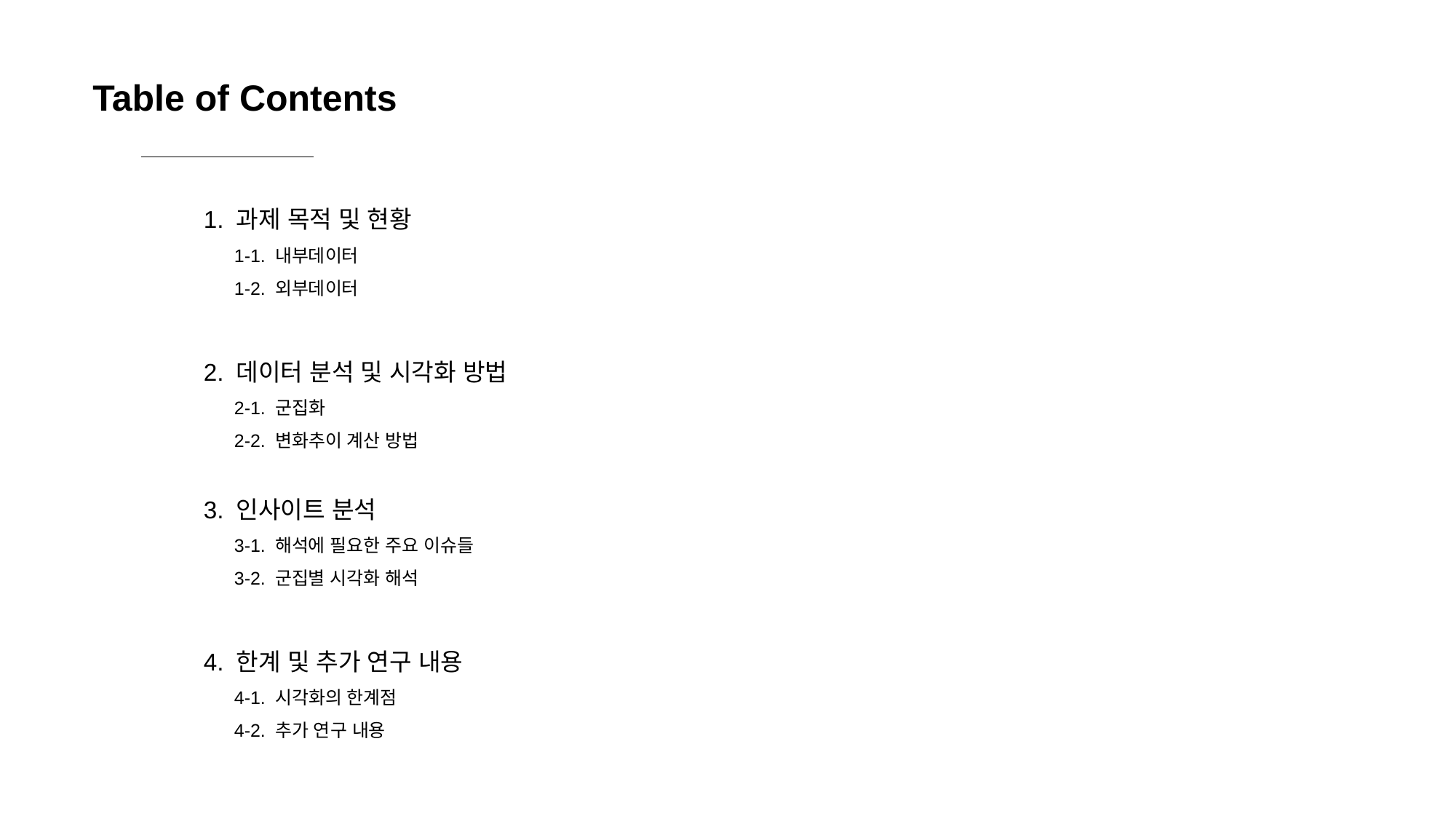

Table of Contents
1. 과제 목적 및 현황
      1-1. 내부데이터
      1-2. 외부데이터
2. 데이터 분석 및 시각화 방법
      2-1. 군집화
      2-2. 변화추이 계산 방법
3. 인사이트 분석
      3-1. 해석에 필요한 주요 이슈들
      3-2. 군집별 시각화 해석
4. 한계 및 추가 연구 내용
      4-1. 시각화의 한계점
      4-2. 추가 연구 내용